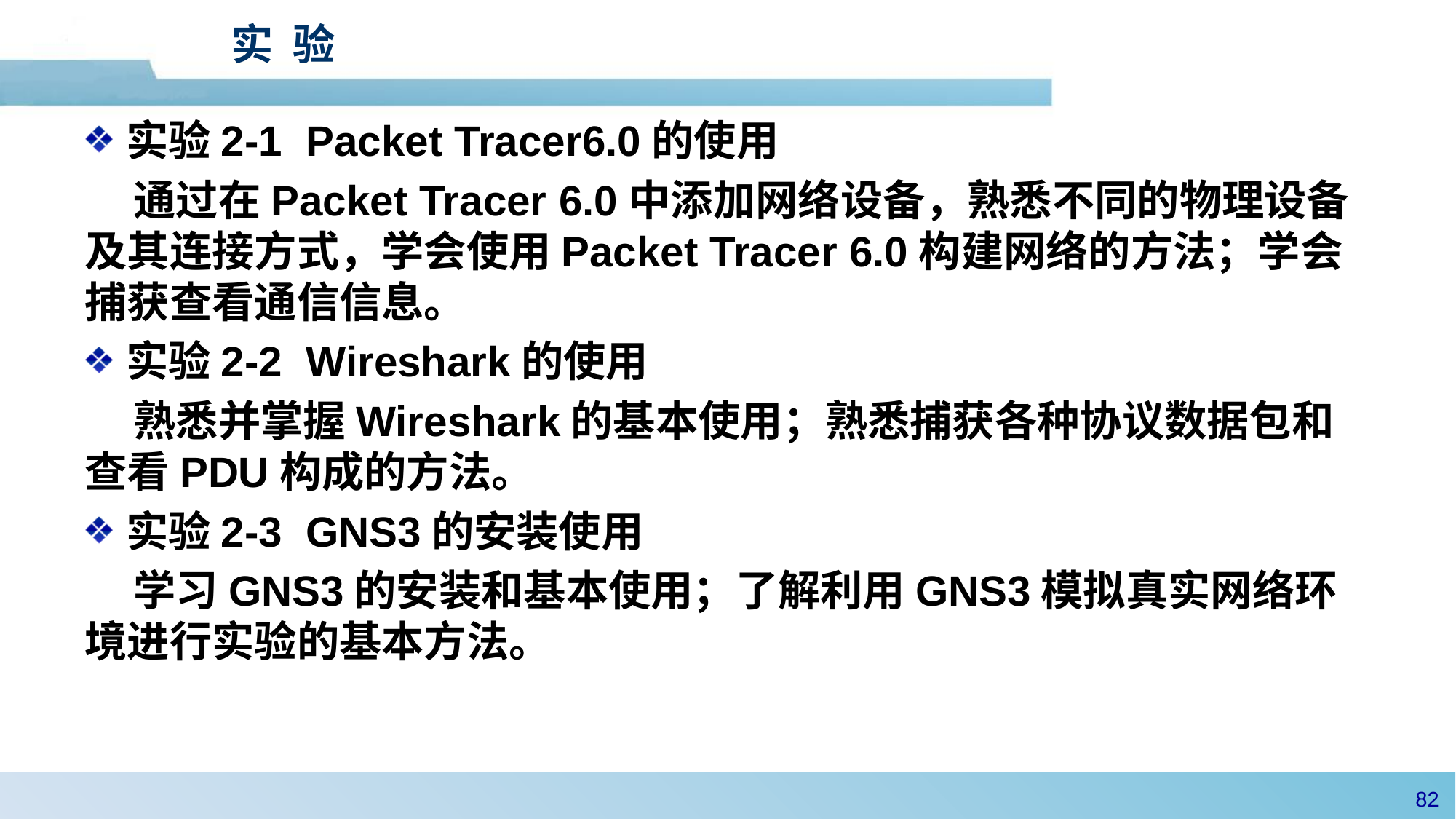

# 实  验
实验2-1  Packet Tracer6.0的使用
    通过在Packet Tracer 6.0中添加网络设备，熟悉不同的物理设备及其连接方式，学会使用Packet Tracer 6.0构建网络的方法；学会捕获查看通信信息。
实验2-2  Wireshark的使用
    熟悉并掌握Wireshark的基本使用；熟悉捕获各种协议数据包和查看PDU构成的方法。
实验2-3  GNS3的安装使用
    学习GNS3的安装和基本使用；了解利用GNS3模拟真实网络环境进行实验的基本方法。
82